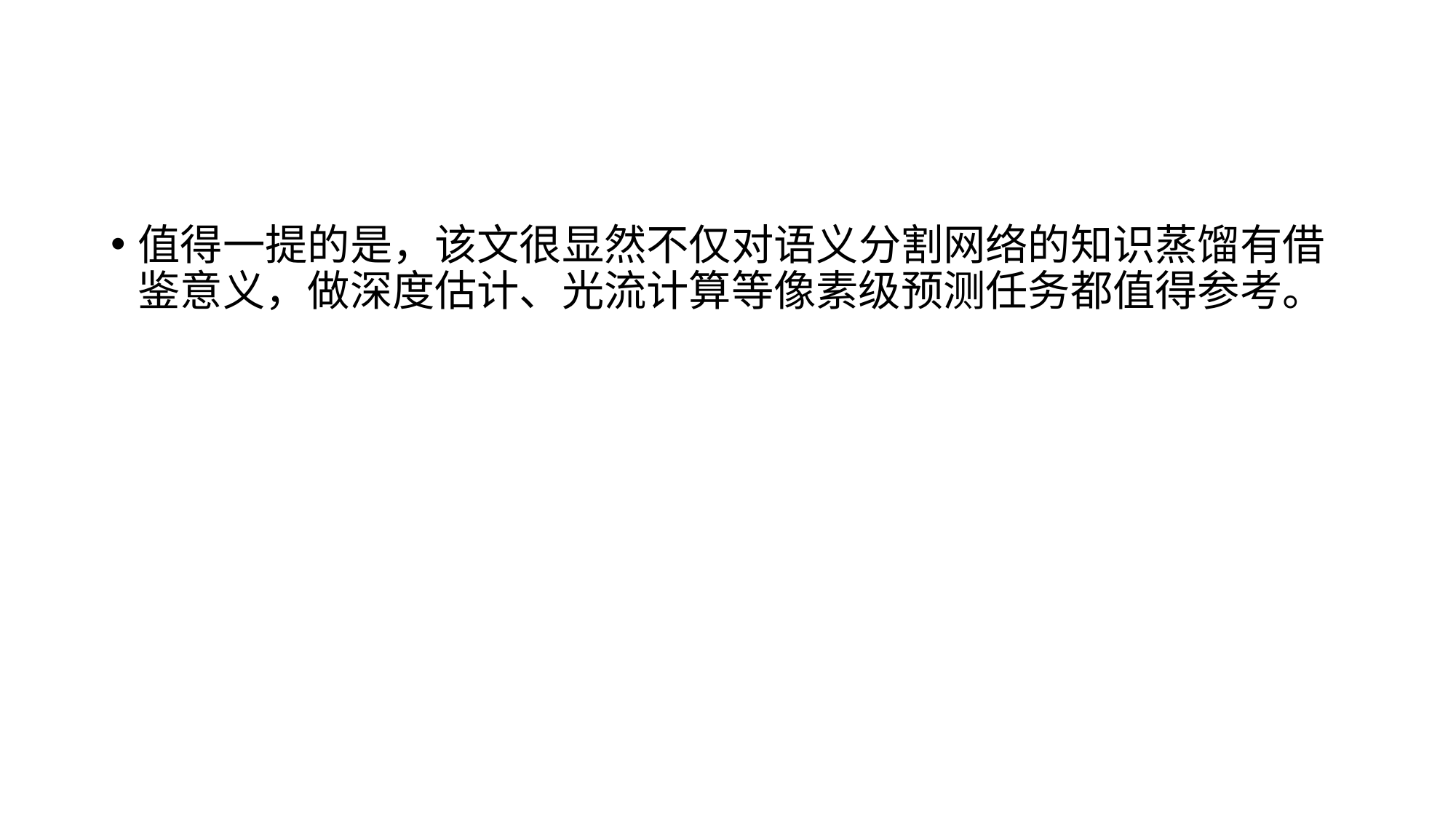

值得一提的是，该文很显然不仅对语义分割网络的知识蒸馏有借鉴意义，做深度估计、光流计算等像素级预测任务都值得参考。